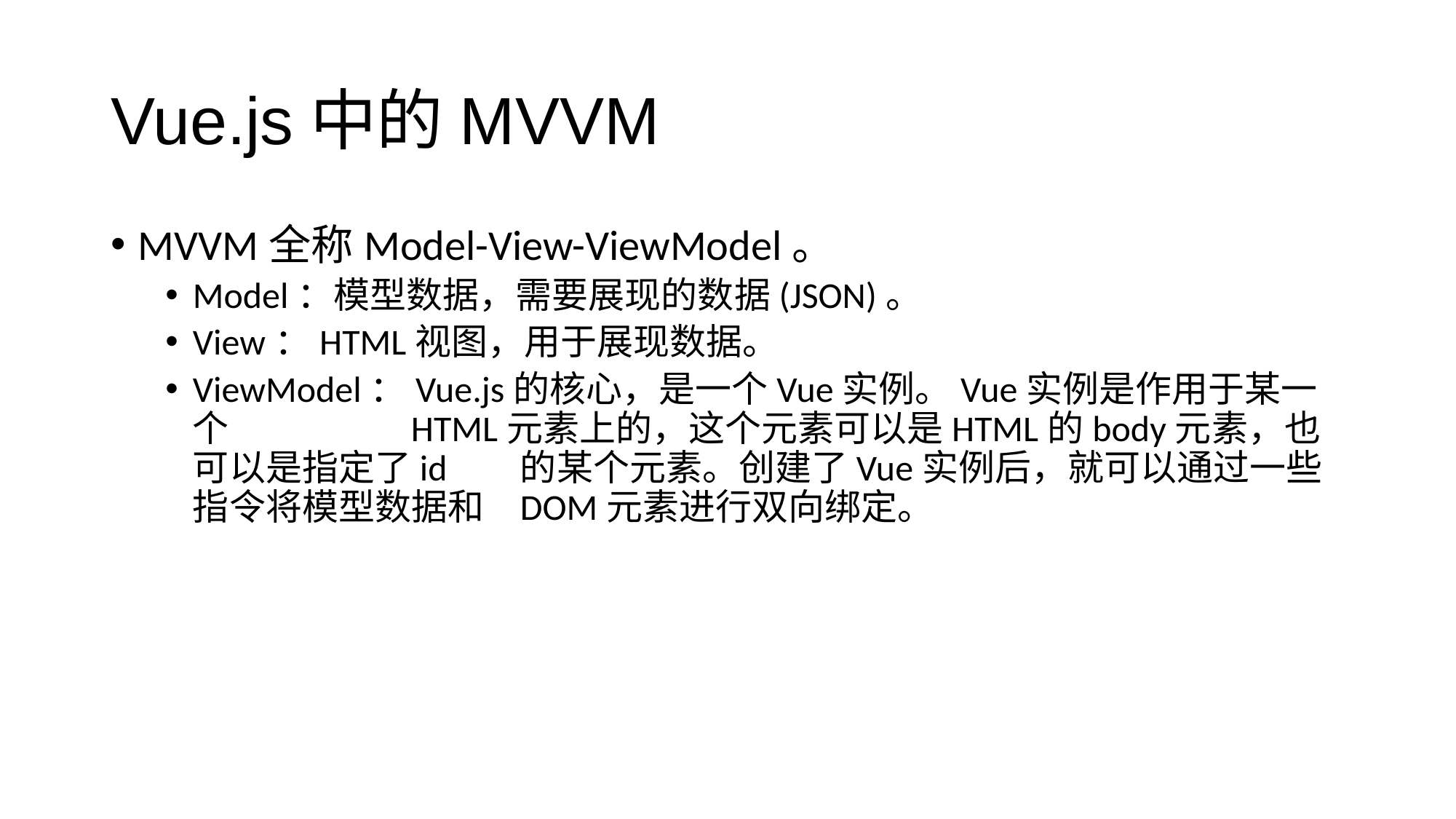

# Vue.js中的MVVM
MVVM全称Model-View-ViewModel。
Model：模型数据，需要展现的数据(JSON)。
View：HTML视图，用于展现数据。
ViewModel：Vue.js的核心，是一个Vue实例。Vue实例是作用于某一个		HTML元素上的，这个元素可以是HTML的body元素，也可以是指定了id	的某个元素。创建了Vue实例后，就可以通过一些指令将模型数据和	DOM元素进行双向绑定。